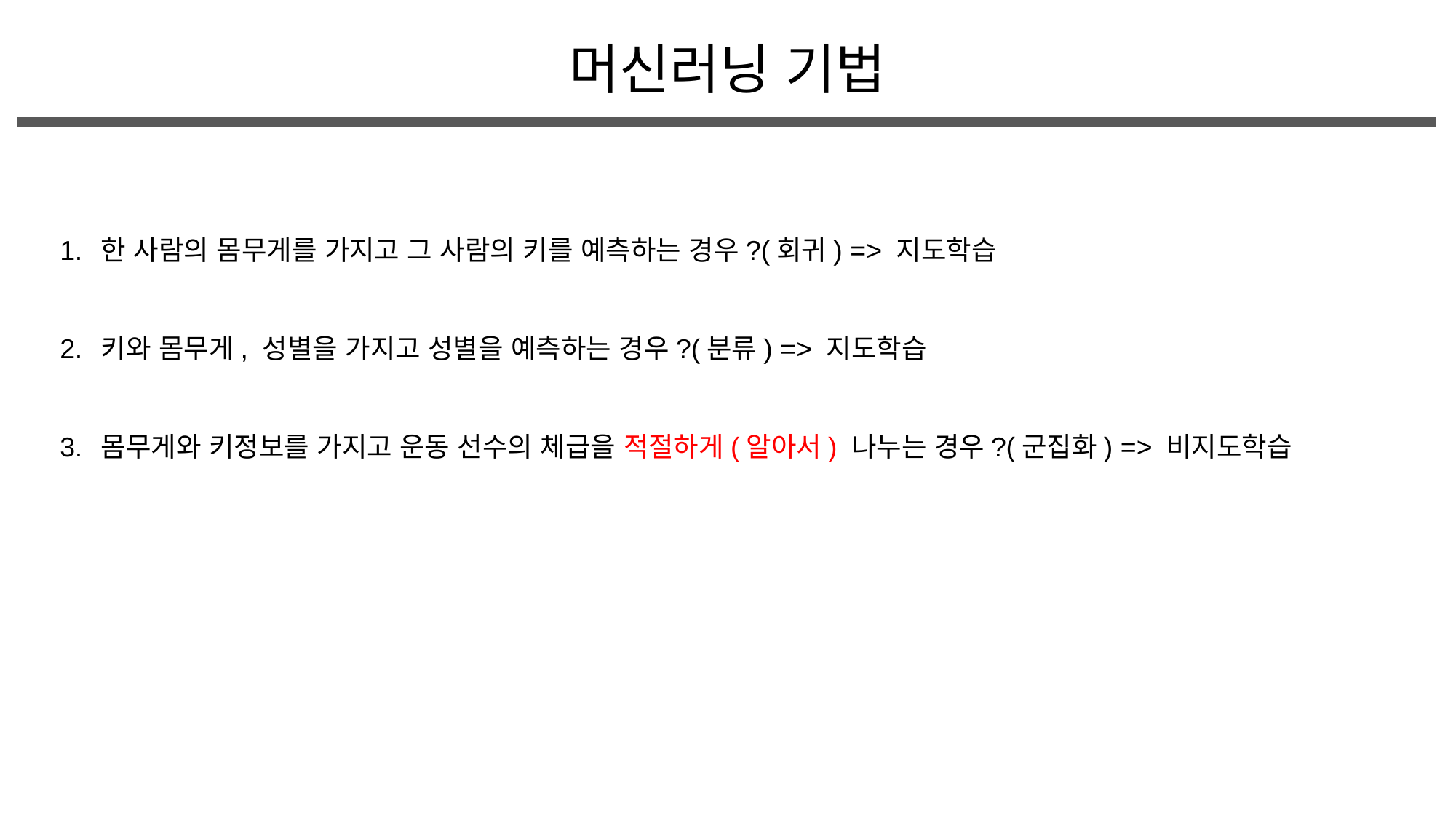

머신러닝 기법

한 사람의 몸무게를 가지고 그 사람의 키를 예측하는 경우?(회귀) => 지도학습

키와 몸무게, 성별을 가지고 성별을 예측하는 경우?(분류) => 지도학습

몸무게와 키정보를 가지고 운동 선수의 체급을 적절하게(알아서) 나누는 경우?(군집화) => 비지도학습